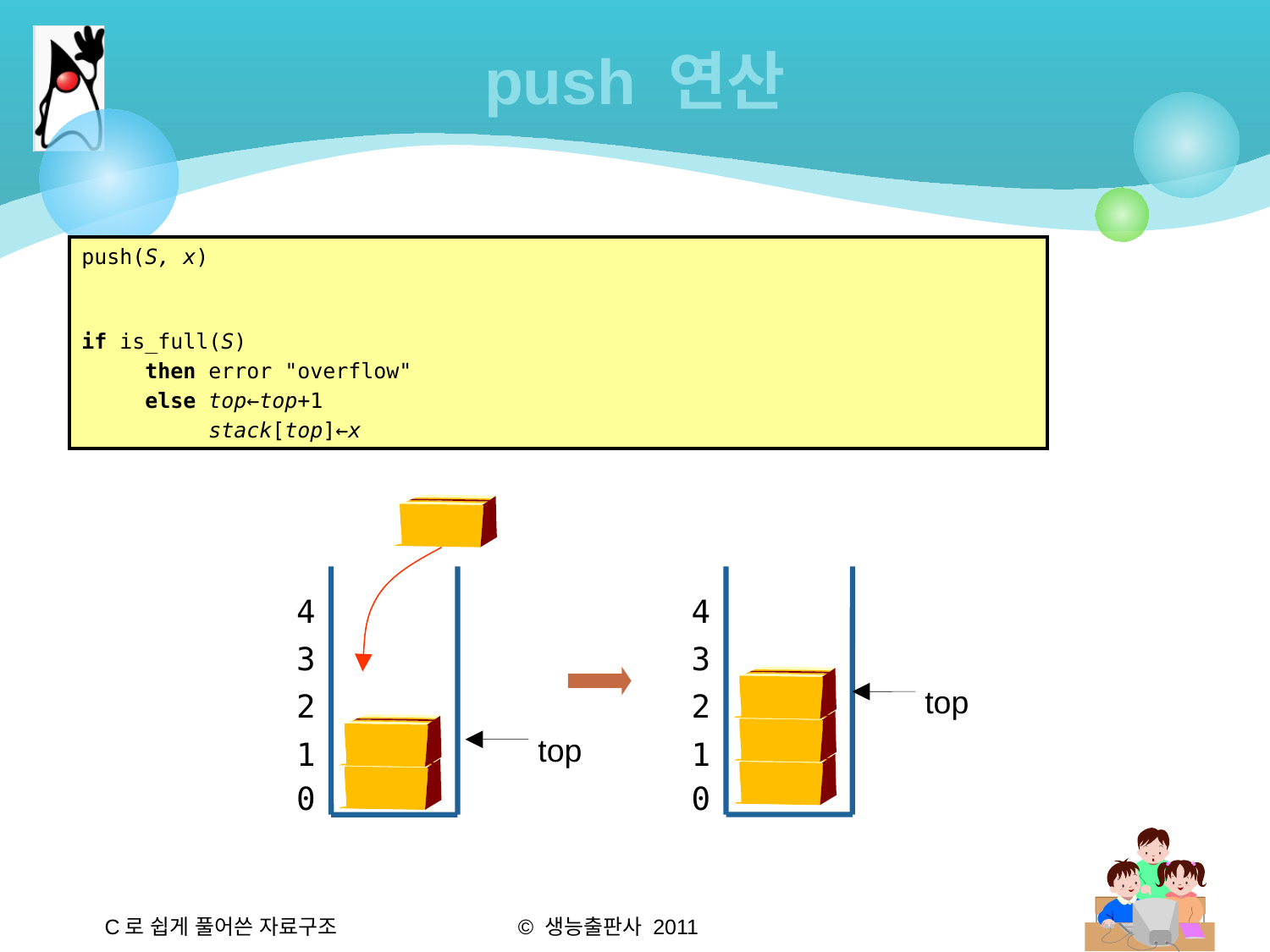

# push 연산
push(S, x)

if is_full(S)
     then error "overflow"
     else top←top+1
          stack[top]←x

4
4
3
3

top
2
2

top
1
1

0
0